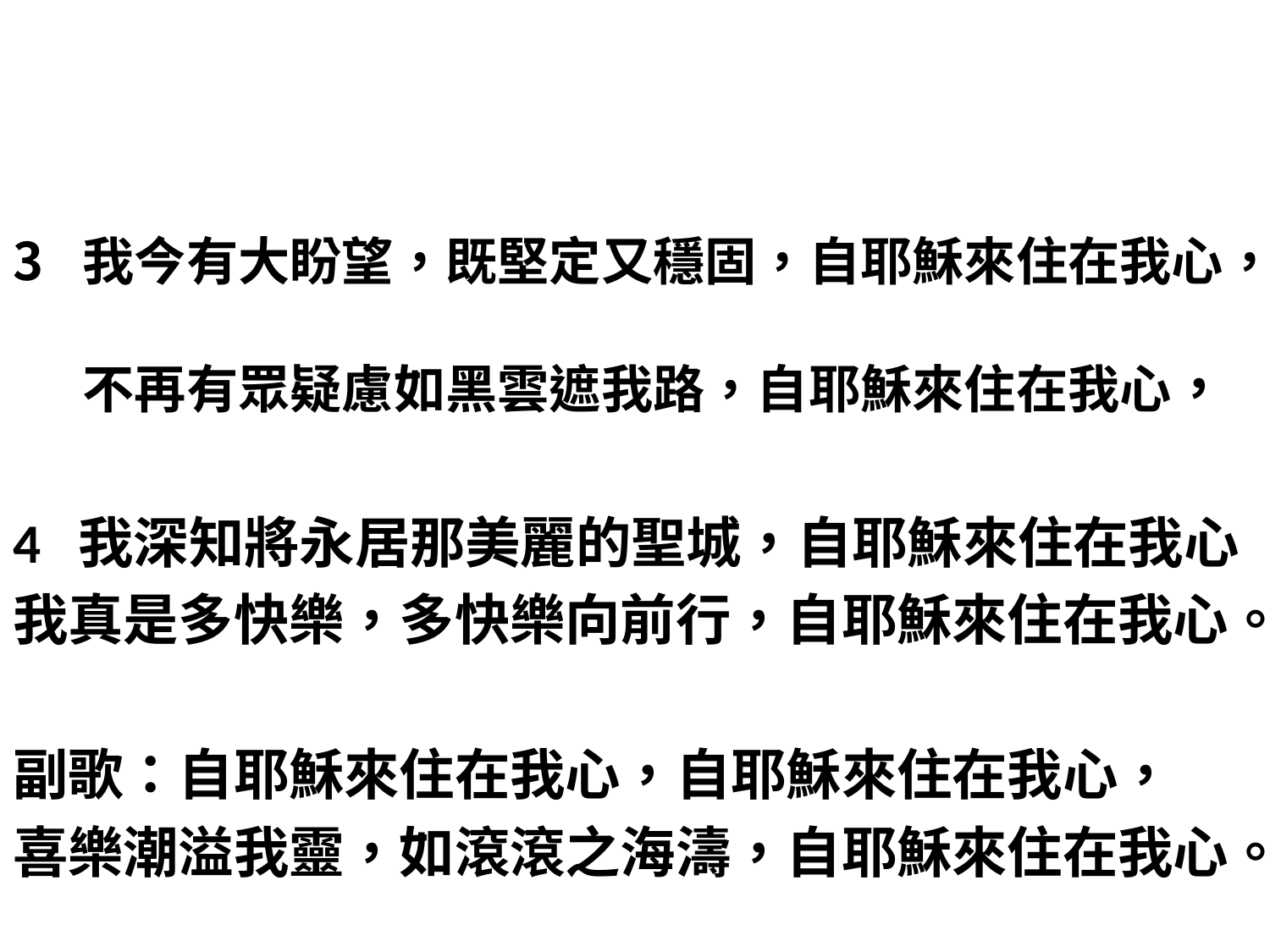

#
我今有大盼望，既堅定又穩固，自耶穌來住在我心，
不再有眾疑慮如黑雲遮我路，自耶穌來住在我心，

4  我深知將永居那美麗的聖城，自耶穌來住在我心
我真是多快樂，多快樂向前行，自耶穌來住在我心。

副歌：自耶穌來住在我心，自耶穌來住在我心，
喜樂潮溢我靈，如滾滾之海濤，自耶穌來住在我心。